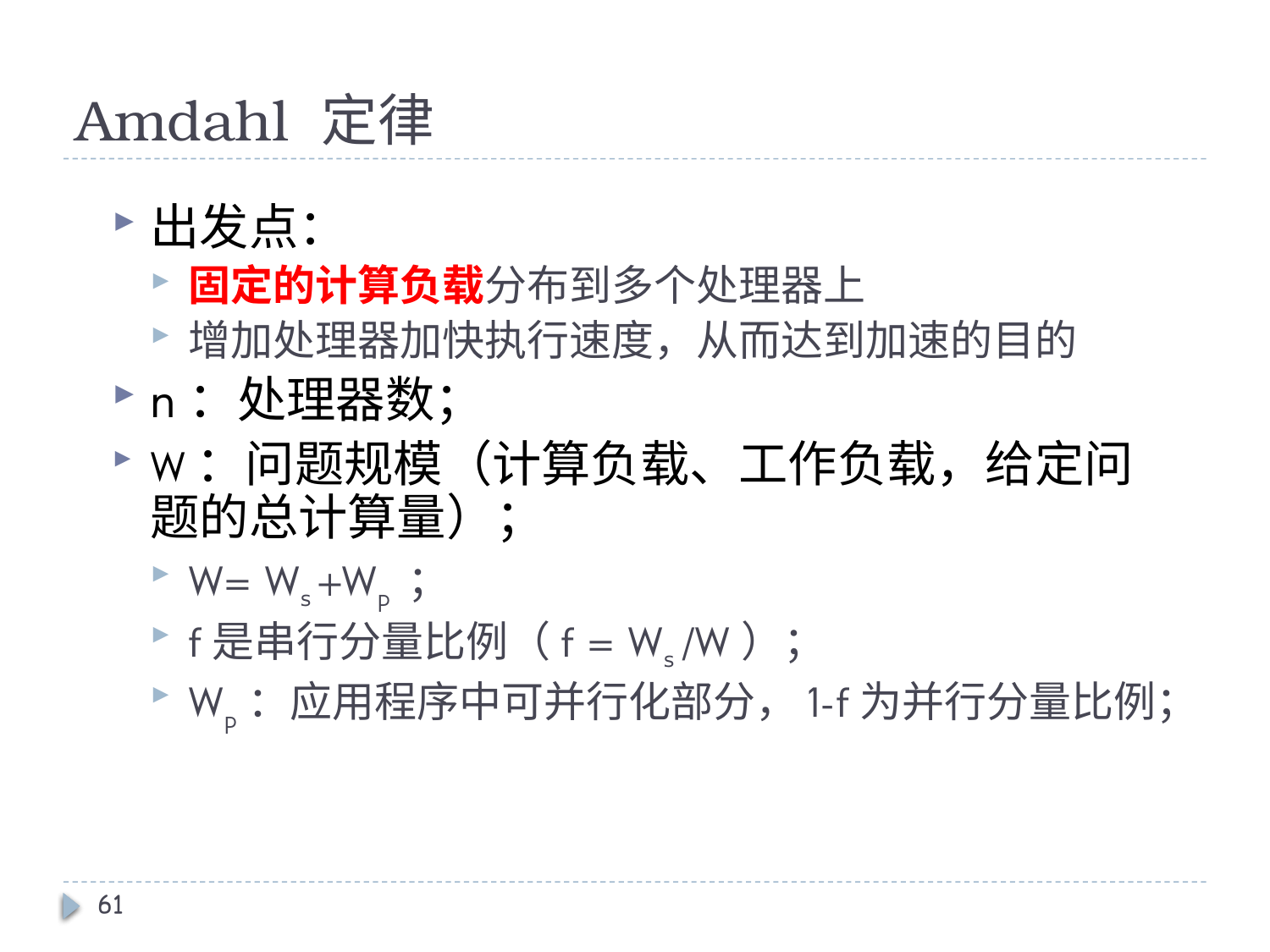

# Amdahl 定律
出发点：
固定的计算负载分布到多个处理器上
增加处理器加快执行速度，从而达到加速的目的
n：处理器数；
W：问题规模（计算负载、工作负载，给定问题的总计算量）；
W= Ws +Wp ；
f是串行分量比例（f = Ws /W）；
Wp：应用程序中可并行化部分，1-f为并行分量比例；
61